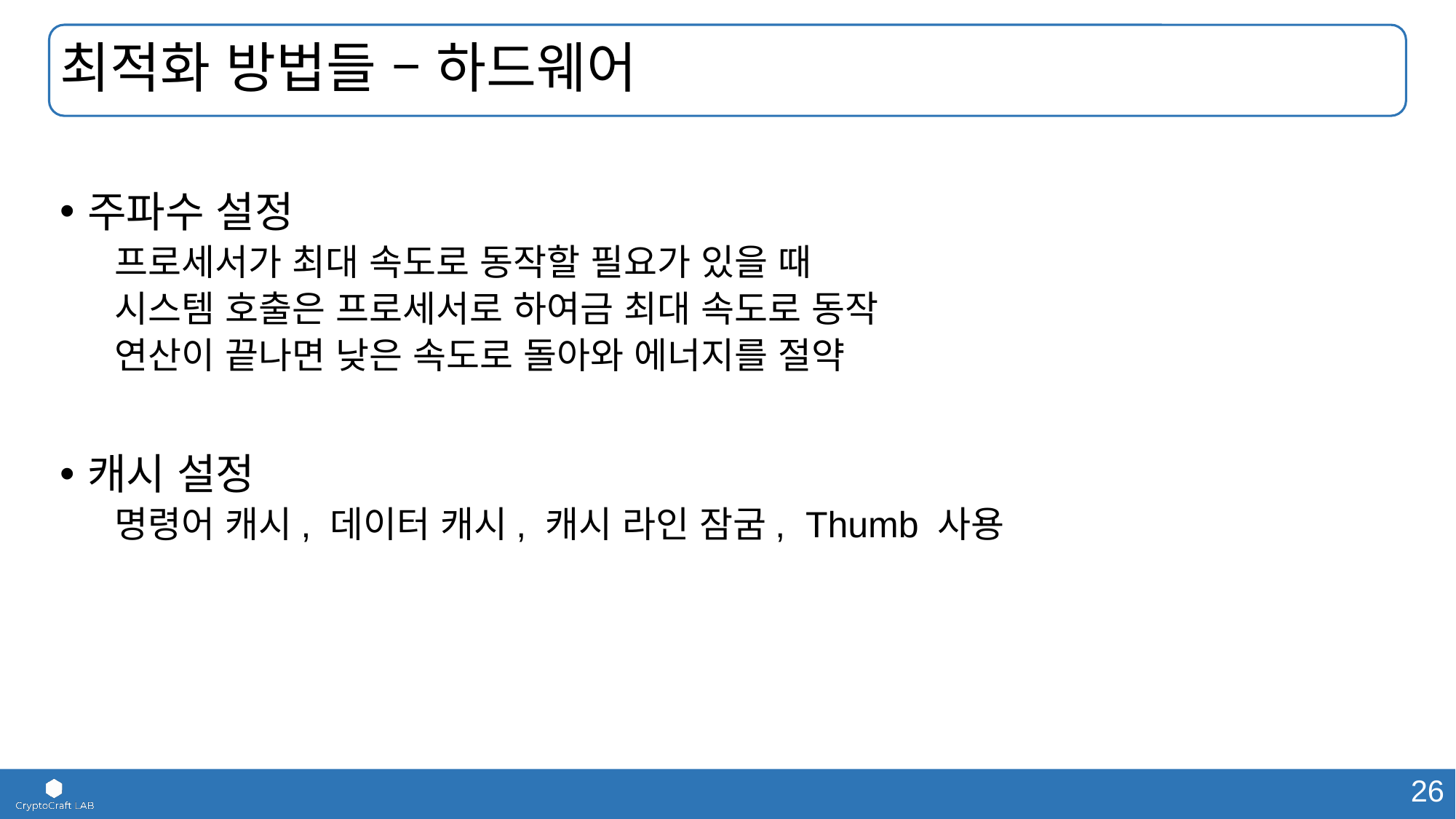

# 최적화 방법들 – 하드웨어
주파수 설정
프로세서가 최대 속도로 동작할 필요가 있을 때
시스템 호출은 프로세서로 하여금 최대 속도로 동작
연산이 끝나면 낮은 속도로 돌아와 에너지를 절약

캐시 설정
명령어 캐시, 데이터 캐시, 캐시 라인 잠굼,  Thumb 사용